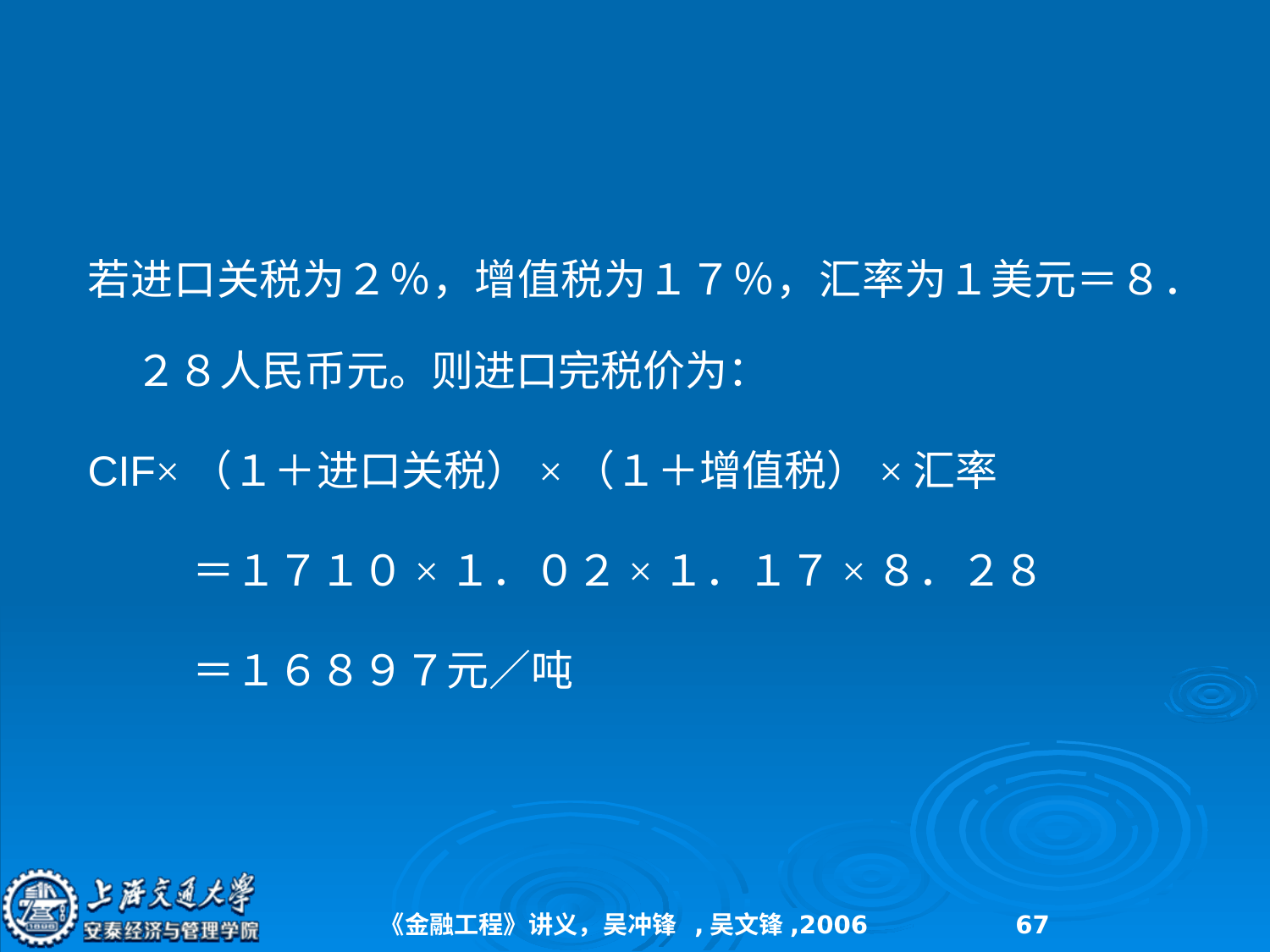

#
若进口关税为２％，增值税为１７％，汇率为１美元＝８．２８人民币元。则进口完税价为：
CIF×（１＋进口关税）×（１＋增值税）×汇率
          ＝１７１０×１．０２×１．１７×８．２８
          ＝１６８９７元／吨